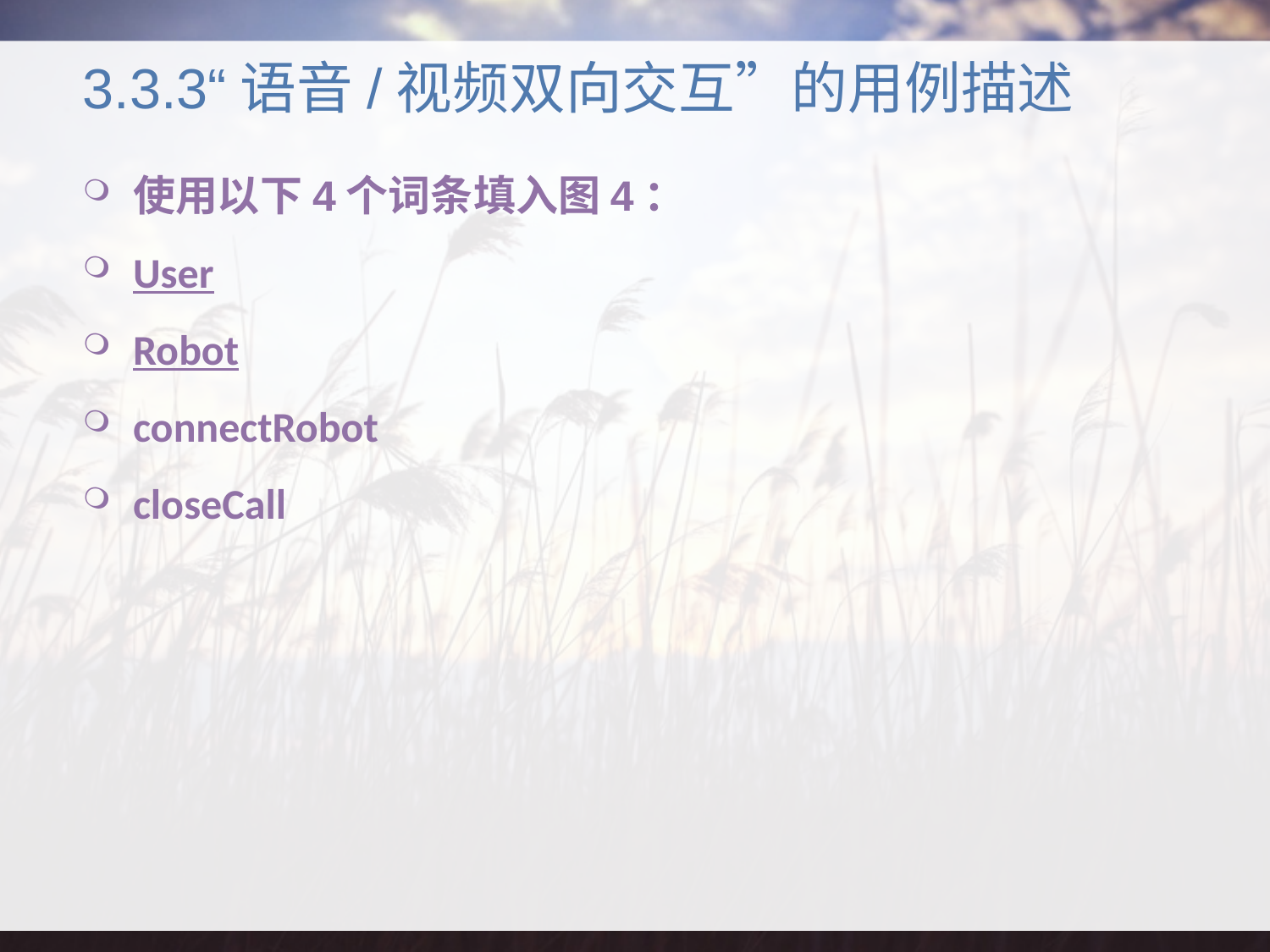

# 3.3.3“语音/视频双向交互”的用例描述
使用以下4个词条填入图4：
User
Robot
connectRobot
closeCall